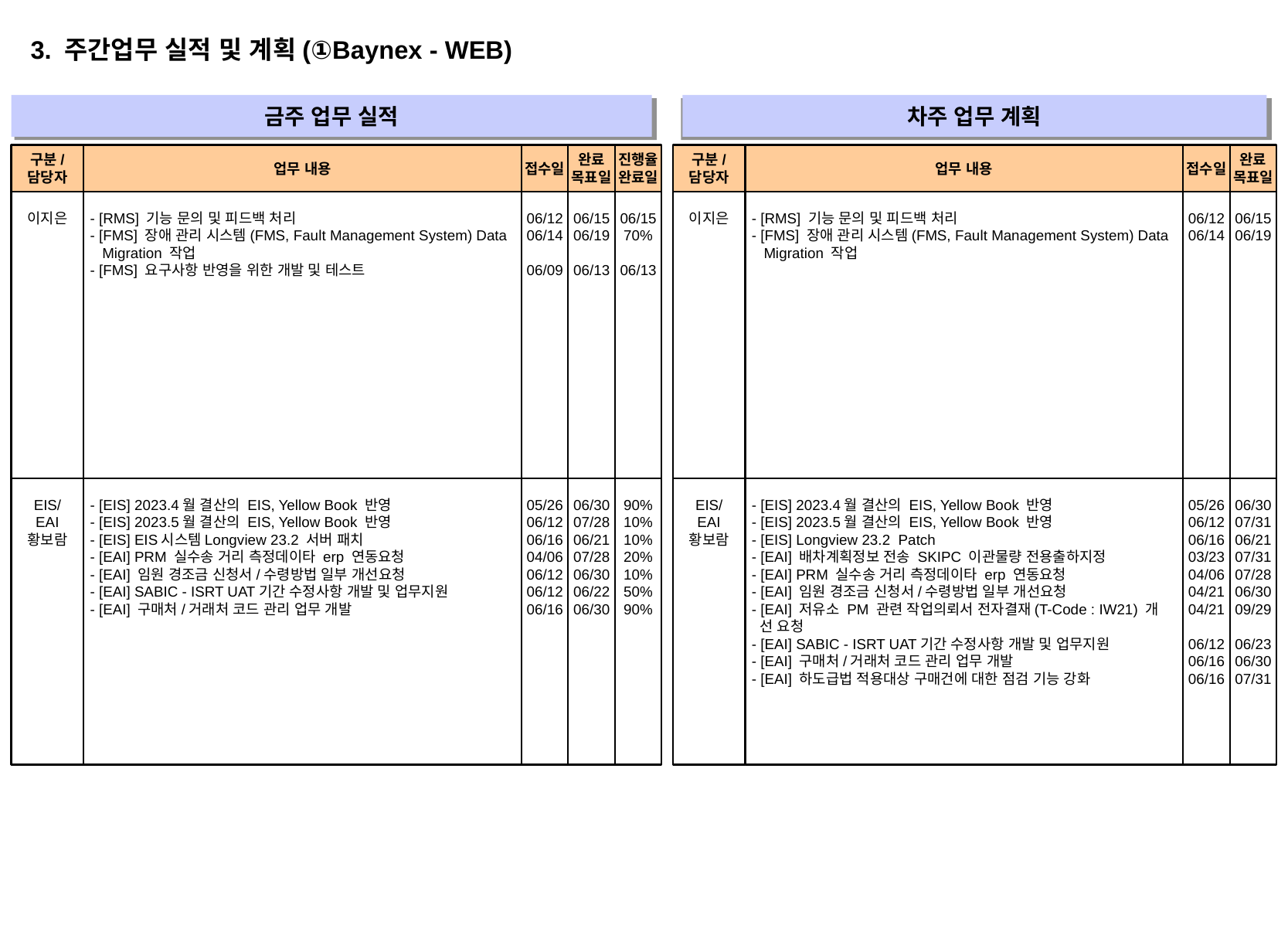

3. 주간업무 실적 및 계획(①Baynex - WEB)
금주 업무 실적
차주 업무 계획
" "
" "
구분/
담당자
업무 내용
접수일
완료
목표일
진행율
완료일
구분/
담당자
업무 내용
접수일
완료
목표일
이지은

- [RMS] 기능 문의 및 피드백 처리
- [FMS] 장애 관리 시스템(FMS, Fault Management System) Data
   Migration 작업
- [FMS] 요구사항 반영을 위한 개발 및 테스트
06/12
06/14
06/09
06/15
06/19
06/13
06/15
70%
06/13
이지은

- [RMS] 기능 문의 및 피드백 처리
- [FMS] 장애 관리 시스템(FMS, Fault Management System) Data
   Migration 작업
06/12
06/14
06/15
06/19
EIS/
EAI
황보람

- [EIS] 2023.4월 결산의 EIS, Yellow Book 반영
- [EIS] 2023.5월 결산의 EIS, Yellow Book 반영
- [EIS] EIS시스템Longview 23.2 서버 패치
- [EAI] PRM 실수송 거리 측정데이타 erp 연동요청
- [EAI] 임원 경조금 신청서/수령방법 일부 개선요청
- [EAI] SABIC - ISRT UAT기간 수정사항 개발 및 업무지원
- [EAI] 구매처/거래처 코드 관리 업무 개발
05/26
06/12
06/16
04/06
06/12
06/12
06/16
06/30
07/28
06/21
07/28
06/30
06/22
06/30
90%
10%
10%
20%
10%
50%
90%
EIS/
EAI
황보람

- [EIS] 2023.4월 결산의 EIS, Yellow Book 반영
- [EIS] 2023.5월 결산의 EIS, Yellow Book 반영
- [EIS] Longview 23.2  Patch
- [EAI] 배차계획정보 전송 SKIPC 이관물량 전용출하지정
- [EAI] PRM 실수송 거리 측정데이타 erp 연동요청
- [EAI] 임원 경조금 신청서/수령방법 일부 개선요청
- [EAI] 저유소 PM 관련 작업의뢰서 전자결재(T-Code : IW21) 개
  선 요청
- [EAI] SABIC - ISRT UAT기간 수정사항 개발 및 업무지원
- [EAI] 구매처/거래처 코드 관리 업무 개발
- [EAI] 하도급법 적용대상 구매건에 대한 점검 기능 강화
05/26
06/12
06/16
03/23
04/06
04/21
04/21
06/12
06/16
06/16
06/30
07/31
06/21
07/31
07/28
06/30
09/29
06/23
06/30
07/31